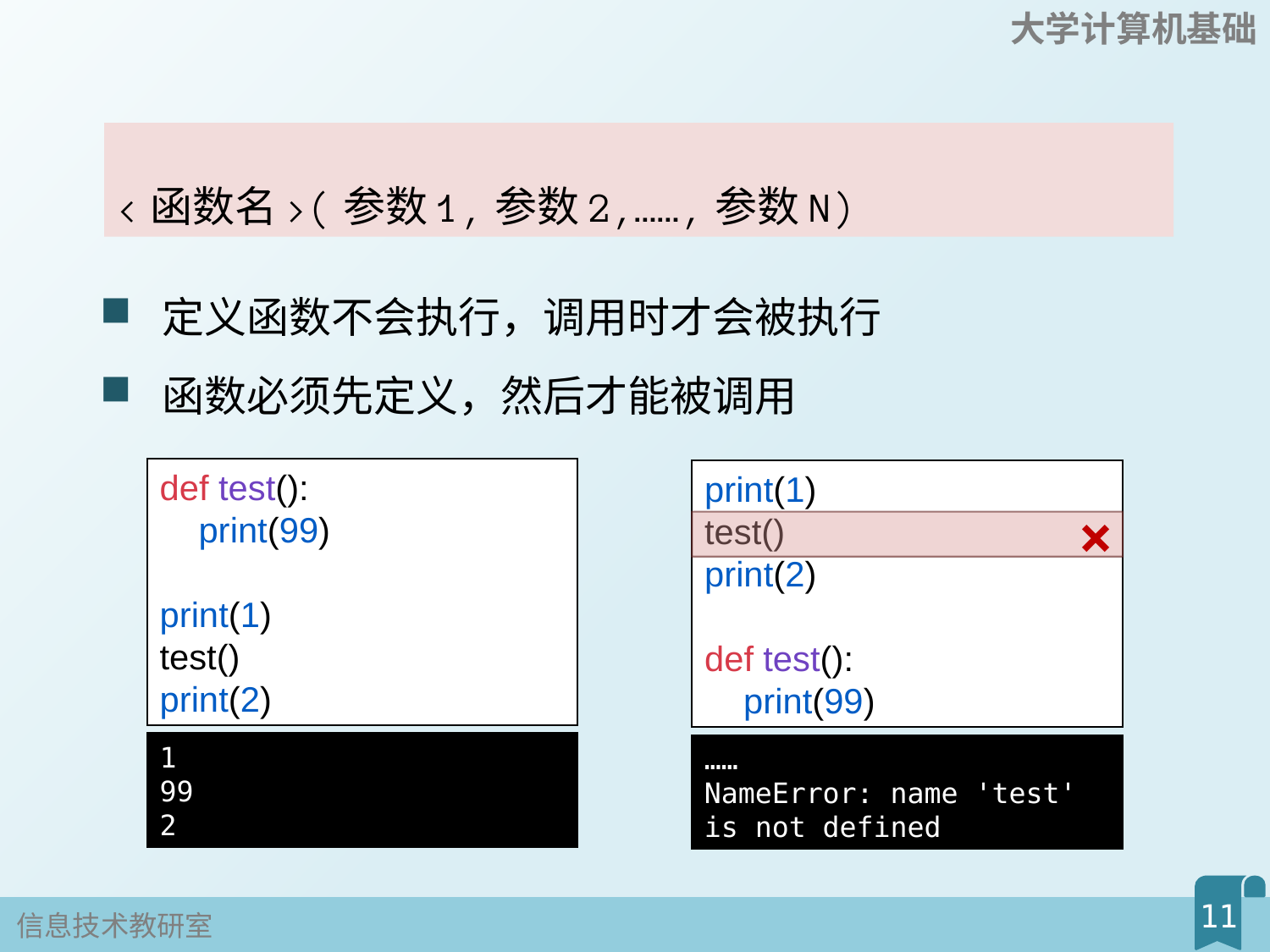

<函数名>(参数1,参数2,……,参数N)
定义函数不会执行，调用时才会被执行
函数必须先定义，然后才能被调用
def test():
    print(99)
print(1)
test()
print(2)
print(1)
test()
print(2)
def test():
    print(99)
×

1
99
2
……
NameError: name 'test' is not defined
11